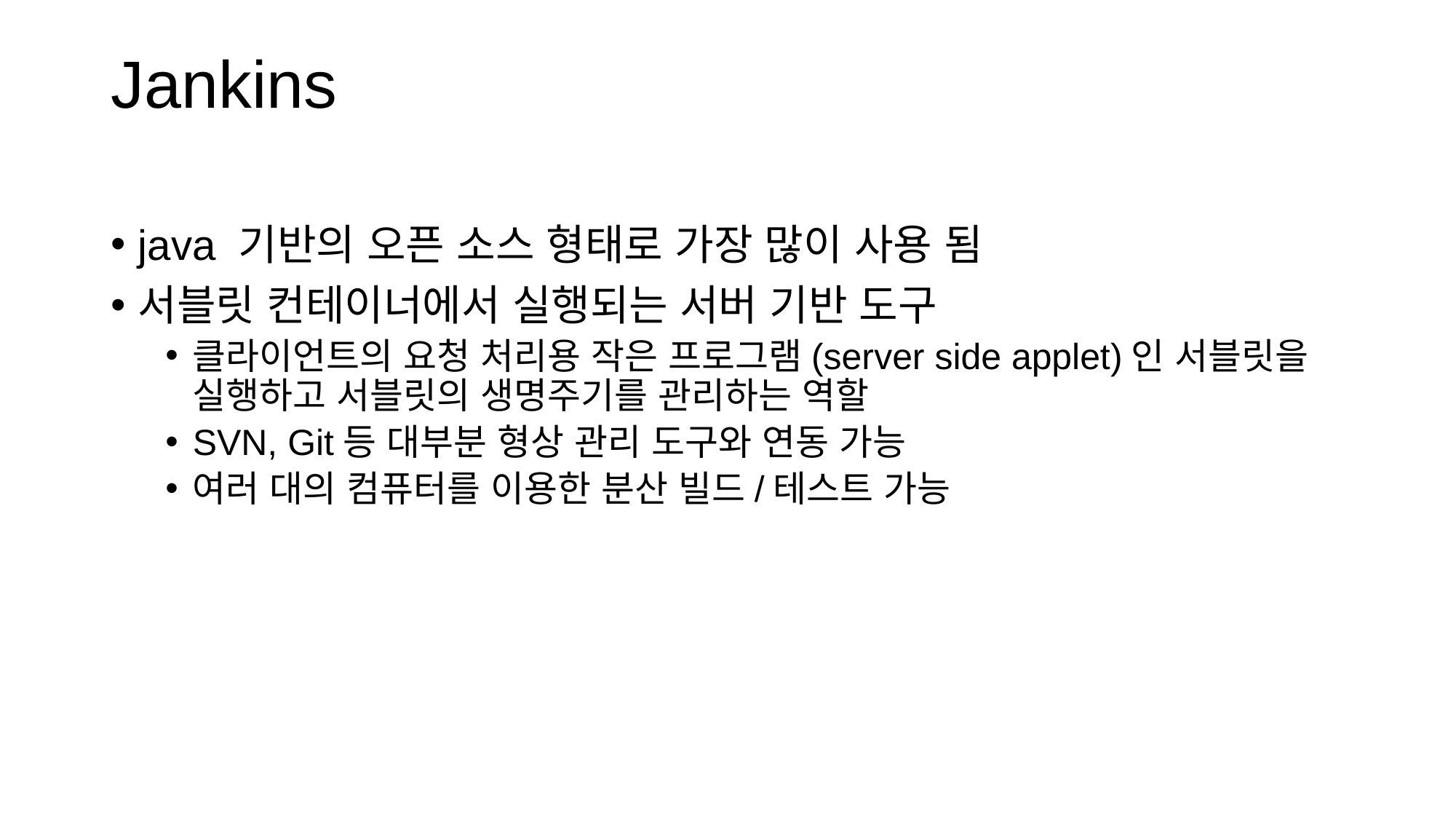

# Jankins

java 기반의 오픈 소스 형태로 가장 많이 사용 됨
서블릿 컨테이너에서 실행되는 서버 기반 도구
클라이언트의 요청 처리용 작은 프로그램(server side applet)인 서블릿을 실행하고 서블릿의 생명주기를 관리하는 역할
SVN, Git등 대부분 형상 관리 도구와 연동 가능
여러 대의 컴퓨터를 이용한 분산 빌드/테스트 가능